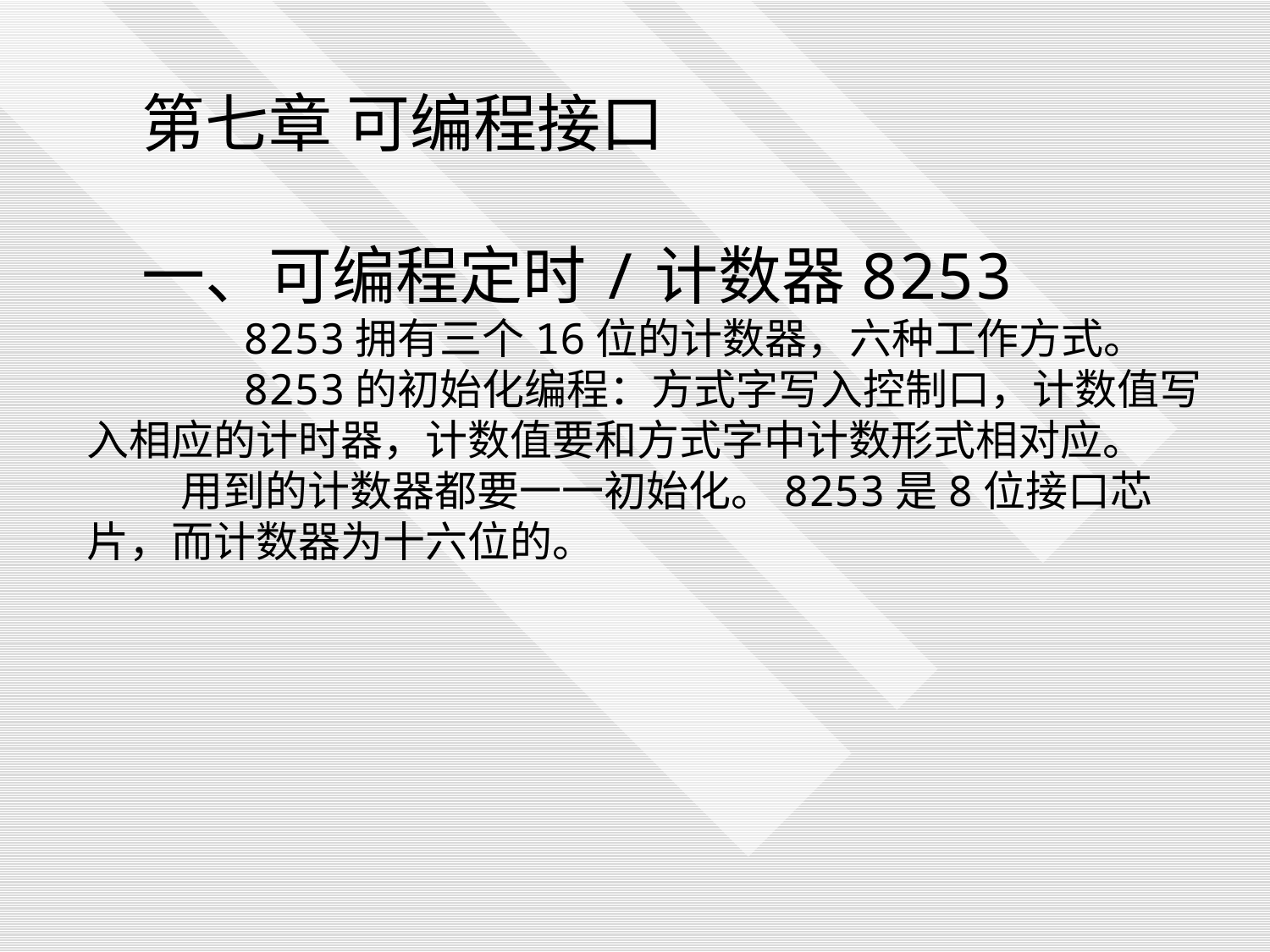

第七章 可编程接口

一、可编程定时/计数器8253
    8253拥有三个16位的计数器，六种工作方式。
    8253的初始化编程：方式字写入控制口，计数值写入相应的计时器，计数值要和方式字中计数形式相对应。
   用到的计数器都要一一初始化。8253是8位接口芯片，而计数器为十六位的。